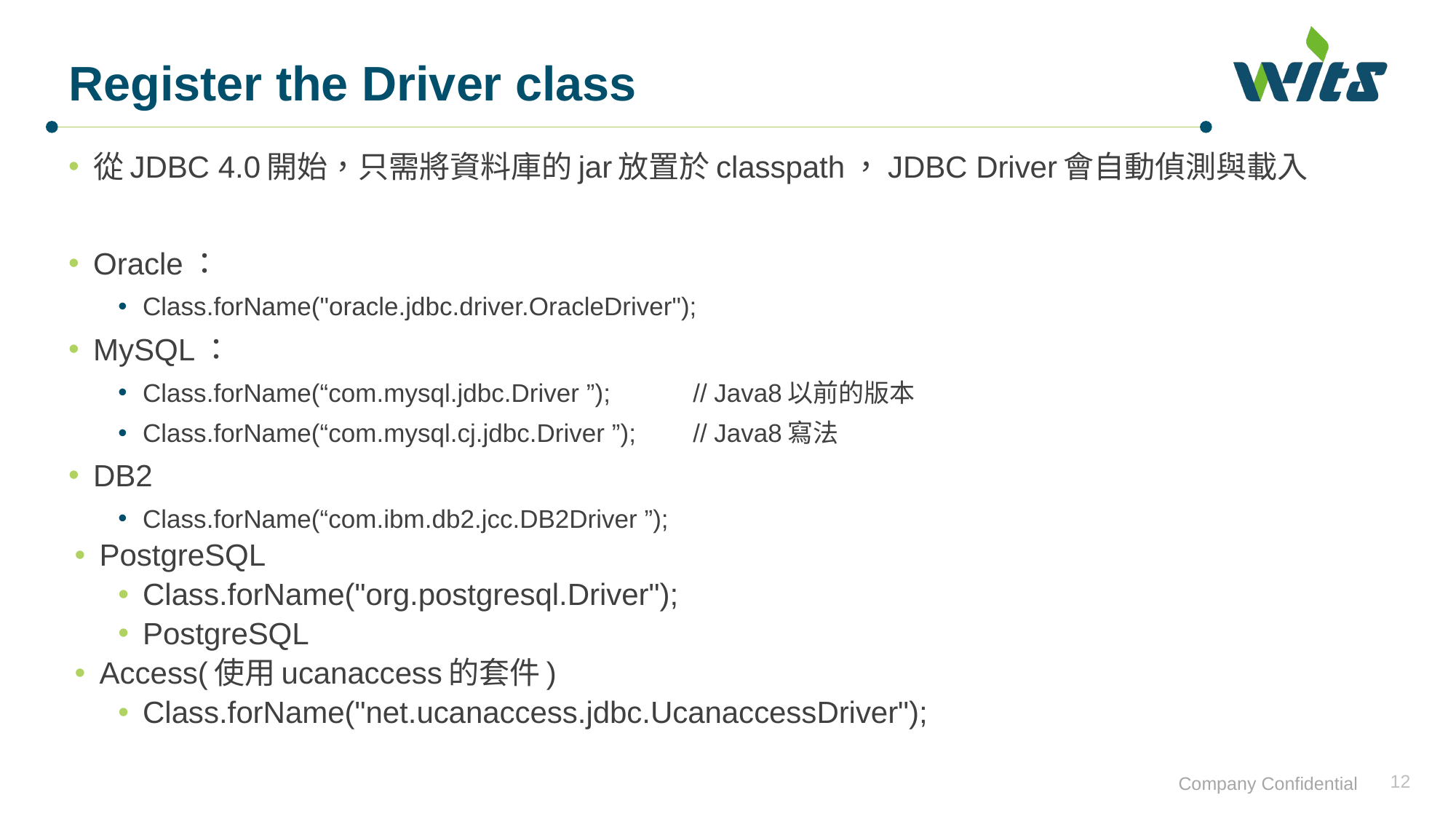

# Register the Driver class
從JDBC 4.0開始，只需將資料庫的jar放置於classpath，JDBC Driver會自動偵測與載入

Oracle：
Class.forName("oracle.jdbc.driver.OracleDriver");
MySQL：
Class.forName(“com.mysql.jdbc.Driver ”);		// Java8以前的版本
Class.forName(“com.mysql.cj.jdbc.Driver ”);	// Java8寫法
DB2
Class.forName(“com.ibm.db2.jcc.DB2Driver ”);
PostgreSQL
Class.forName("org.postgresql.Driver");
PostgreSQL
Access(使用ucanaccess的套件)
Class.forName("net.ucanaccess.jdbc.UcanaccessDriver");

12